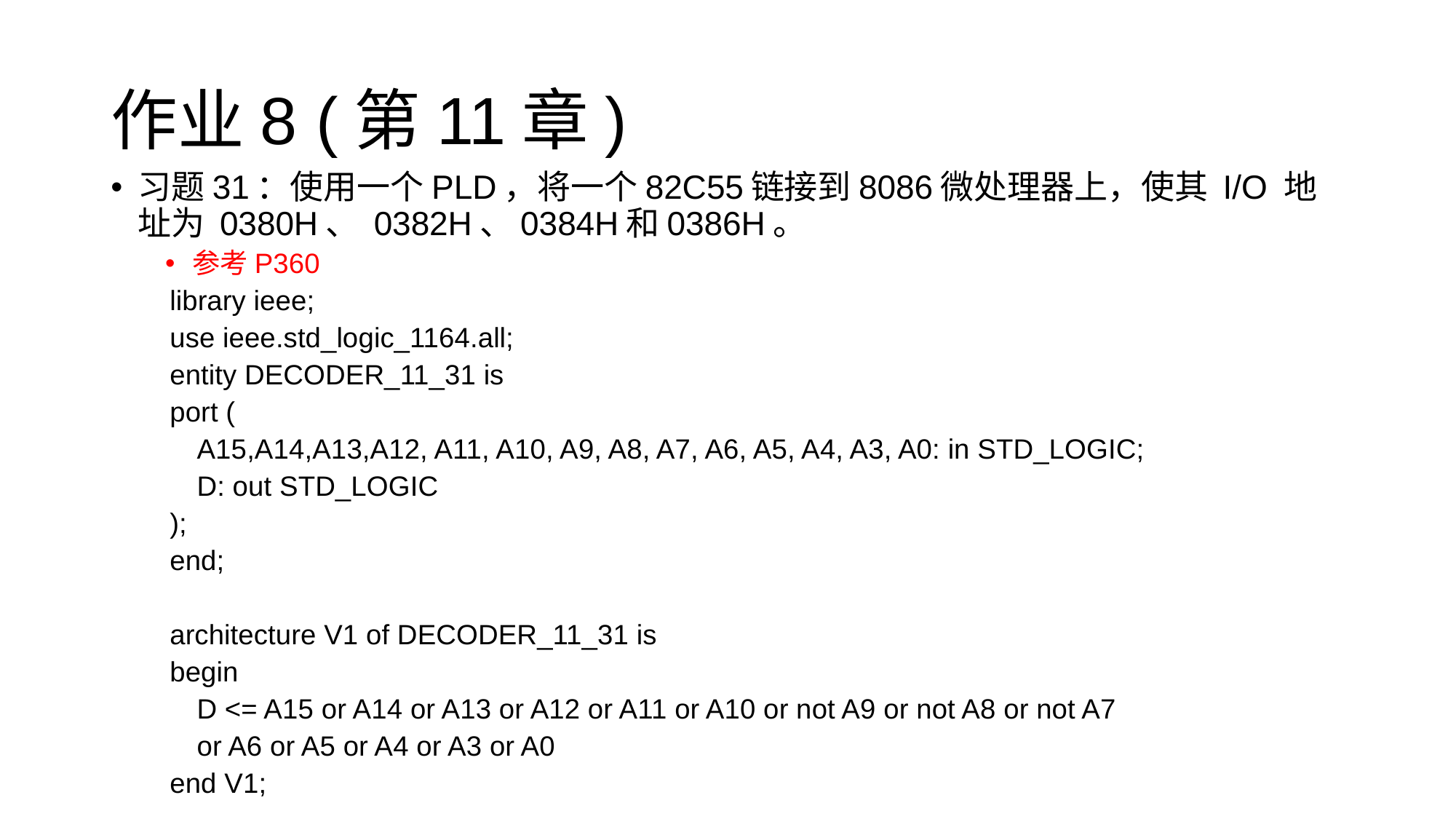

# 作业8 (第11章)
习题31：使用一个PLD，将一个82C55链接到8086微处理器上，使其 I/O 地址为 0380H、 0382H、0384H和0386H。
参考P360
library ieee;
use ieee.std_logic_1164.all;
entity DECODER_11_31 is
port (
A15,A14,A13,A12, A11, A10, A9, A8, A7, A6, A5, A4, A3, A0: in STD_LOGIC;
D: out STD_LOGIC
);
end;

architecture V1 of DECODER_11_31 is
begin
D <= A15 or A14 or A13 or A12 or A11 or A10 or not A9 or not A8 or not A7
or A6 or A5 or A4 or A3 or A0
end V1;